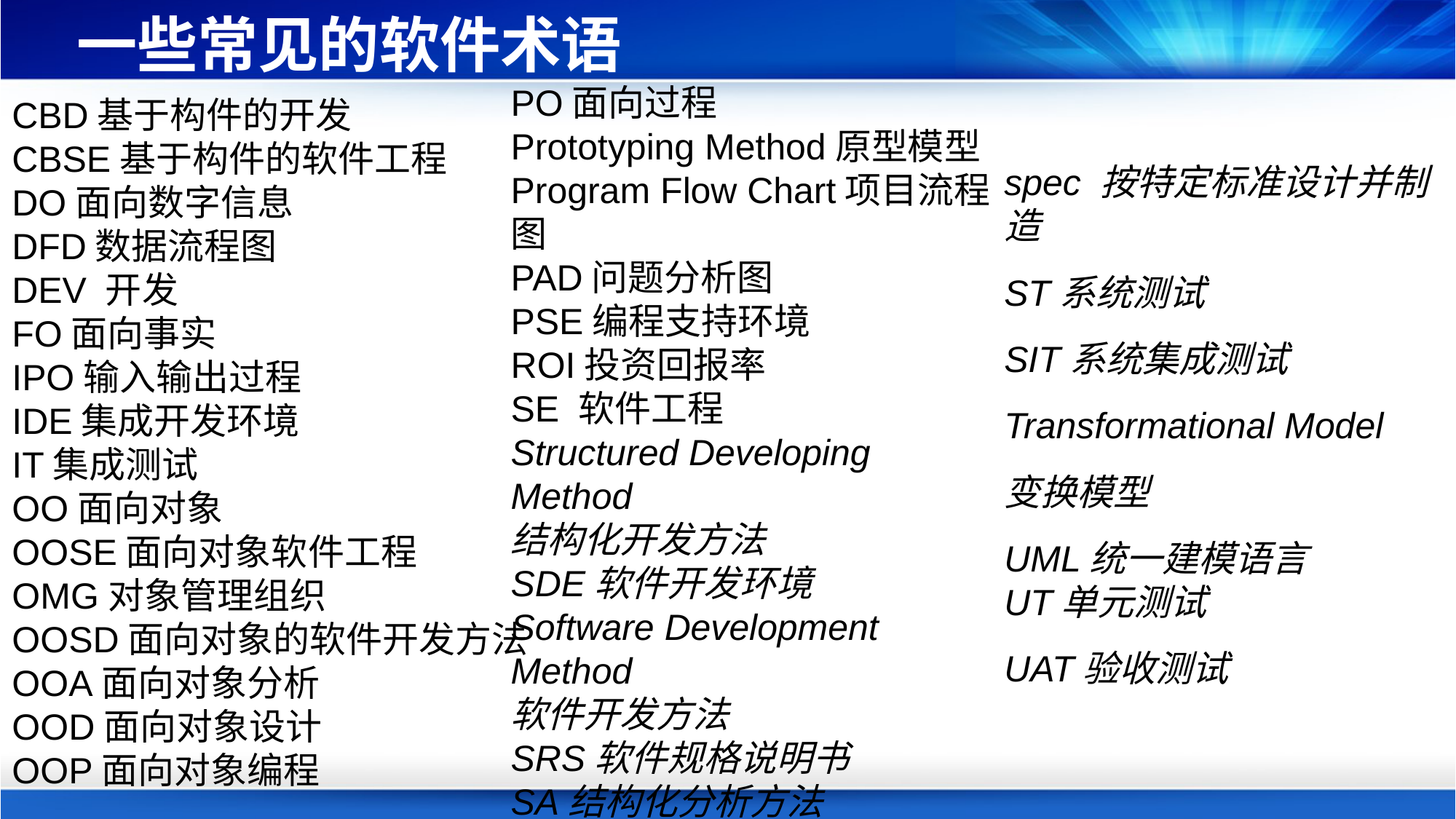

# 一些常见的软件术语
PO面向过程
Prototyping Method原型模型
Program Flow Chart项目流程图
PAD问题分析图
PSE编程支持环境
ROI投资回报率
SE 软件工程
Structured Developing Method
结构化开发方法
SDE软件开发环境
Software Development Method
软件开发方法
SRS软件规格说明书
SA结构化分析方法
STD系统流程图
SD结构设计
CBD基于构件的开发
CBSE基于构件的软件工程
DO面向数字信息
DFD数据流程图
DEV 开发
FO面向事实
IPO输入输出过程
IDE集成开发环境
IT集成测试
OO面向对象
OOSE面向对象软件工程
OMG对象管理组织
OOSD面向对象的软件开发方法
OOA面向对象分析
OOD面向对象设计
OOP面向对象编程
spec 按特定标准设计并制造
ST系统测试
SIT系统集成测试
Transformational Model
变换模型
UML统一建模语言
UT单元测试
UAT验收测试